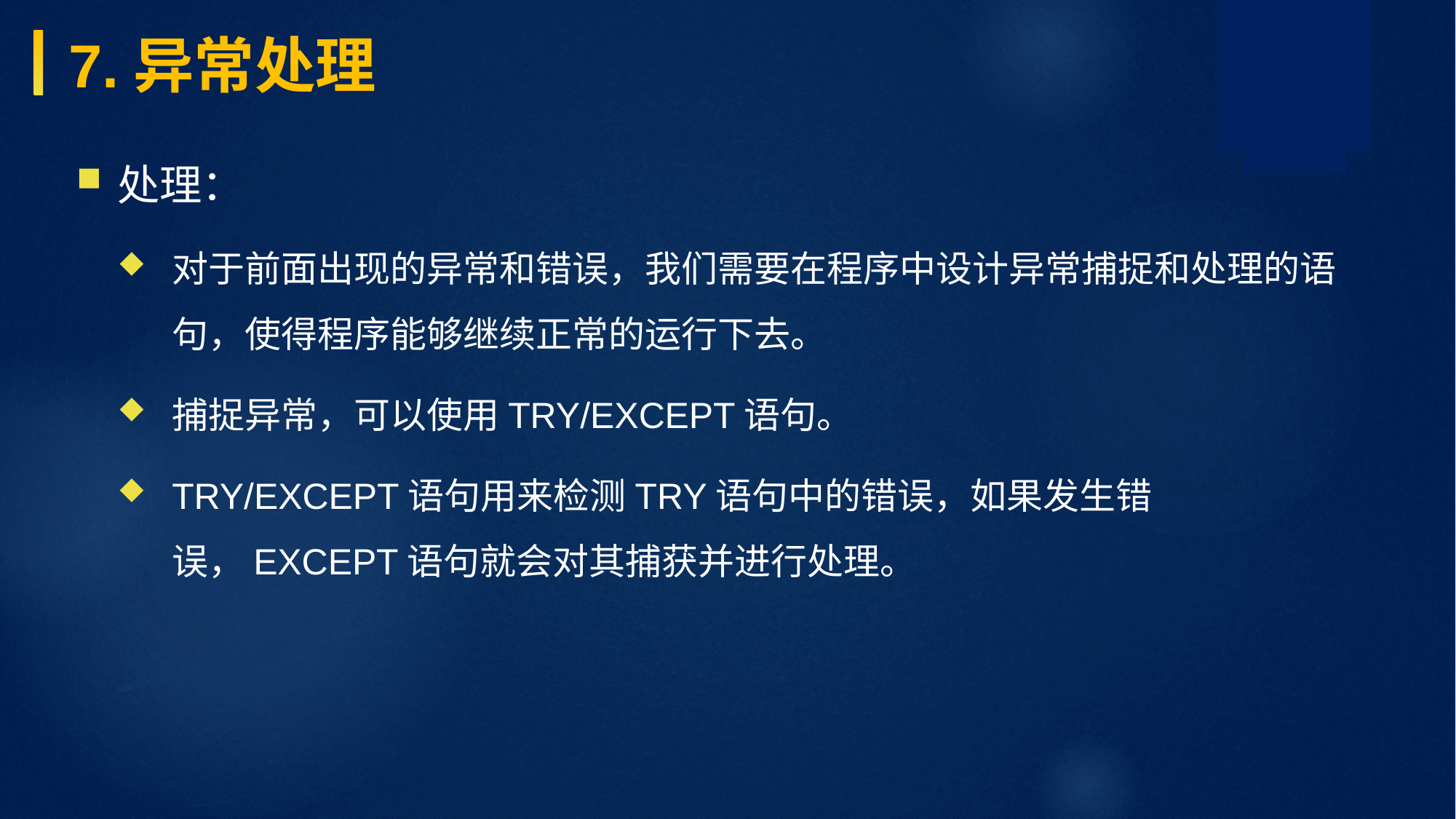

7.异常处理
处理：
对于前面出现的异常和错误，我们需要在程序中设计异常捕捉和处理的语句，使得程序能够继续正常的运行下去。
捕捉异常，可以使用try/except语句。
try/except语句用来检测try语句中的错误，如果发生错误，except语句就会对其捕获并进行处理。